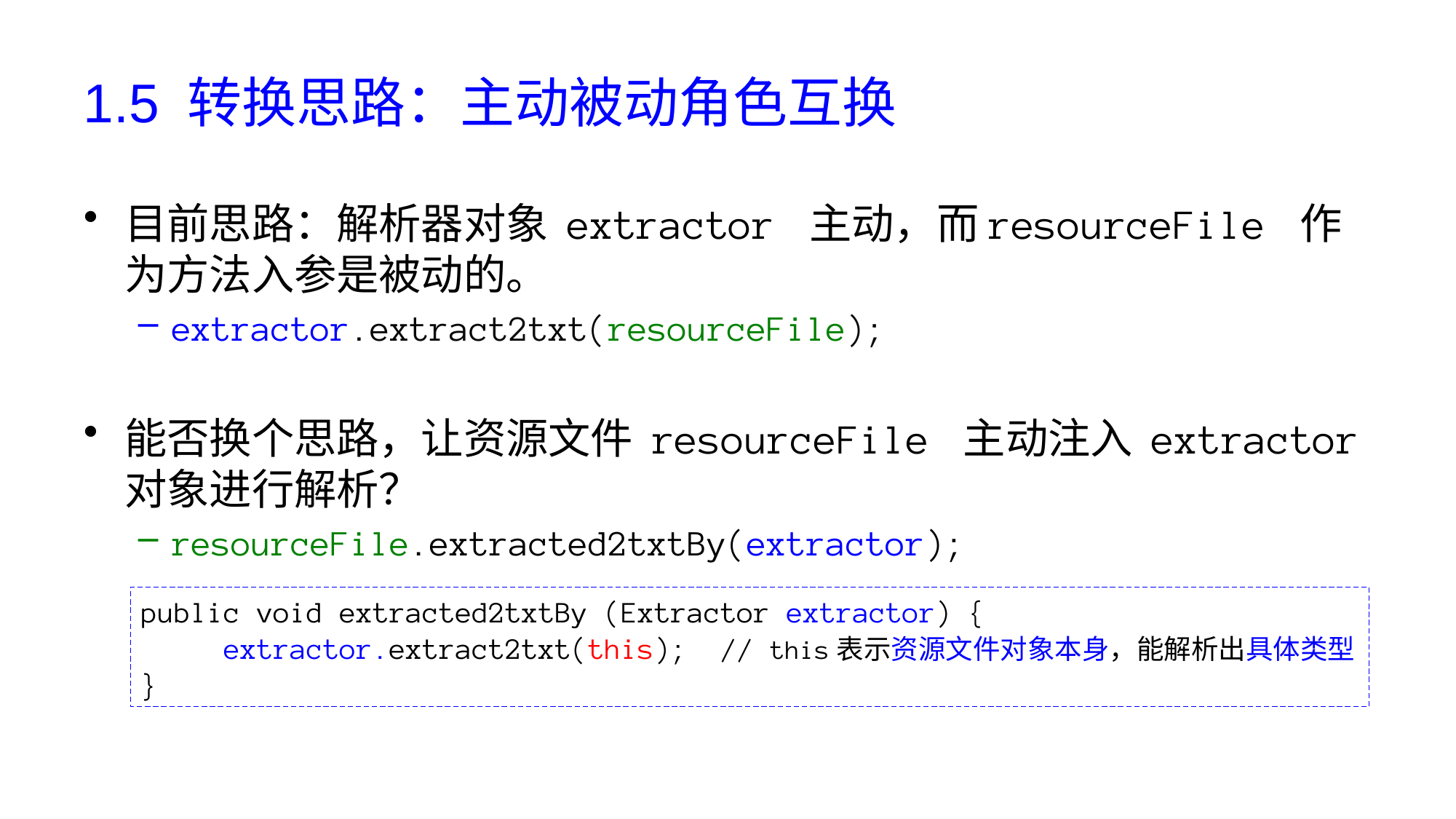

# 1.5 转换思路：主动被动角色互换
目前思路：解析器对象 extractor 主动，而resourceFile 作为方法入参是被动的。
extractor.extract2txt(resourceFile);

能否换个思路，让资源文件 resourceFile 主动注入 extractor对象进行解析？
resourceFile.extracted2txtBy(extractor);
public void extracted2txtBy (Extractor extractor) {
     extractor.extract2txt(this);  // this表示资源文件对象本身，能解析出具体类型
}
29